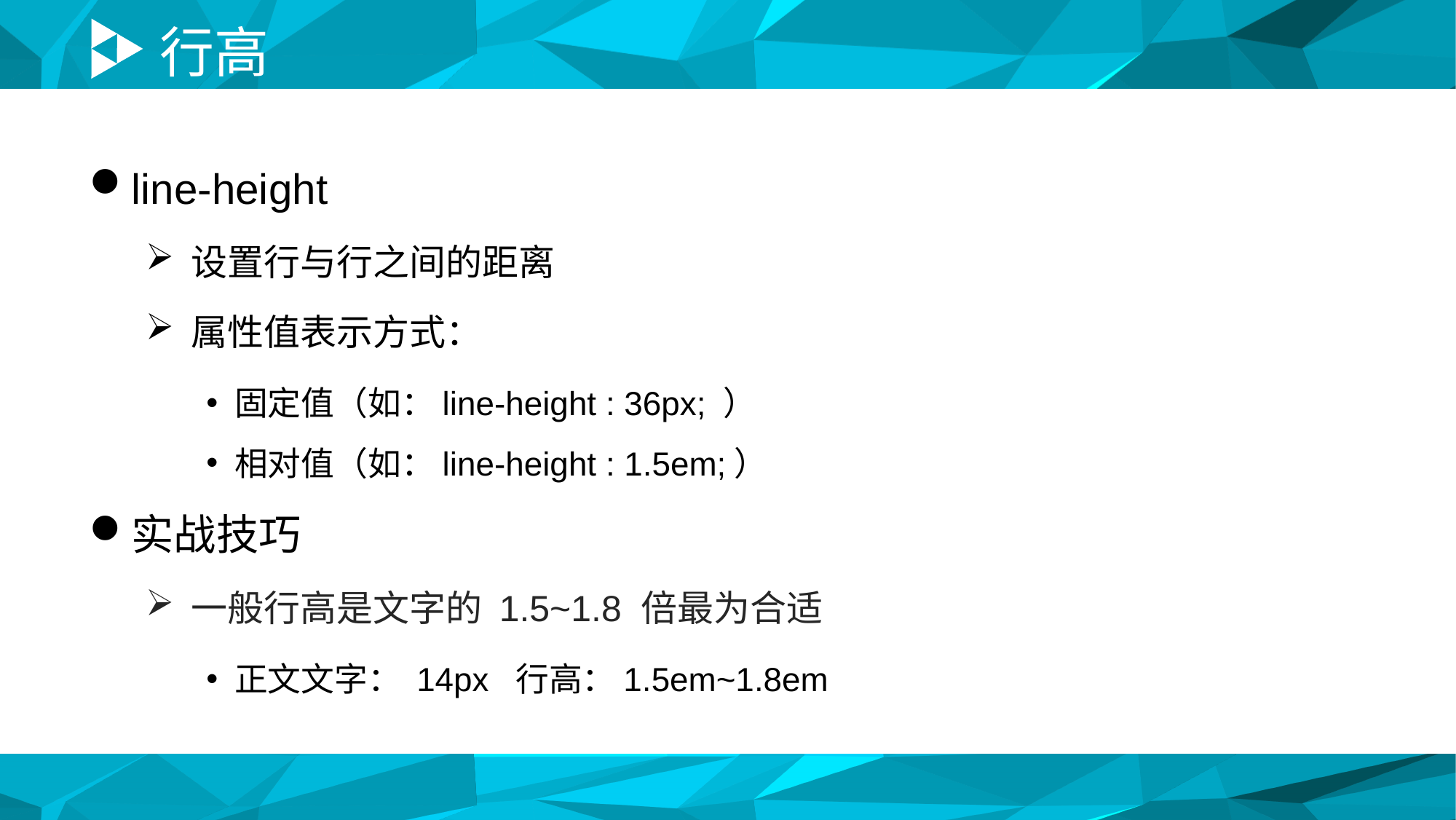

# 行高
line-height
设置行与行之间的距离
属性值表示方式：
固定值（如：line-height : 36px; ）
相对值（如：line-height : 1.5em;）
实战技巧
一般行高是文字的 1.5~1.8 倍最为合适
正文文字： 14px  行高：1.5em~1.8em